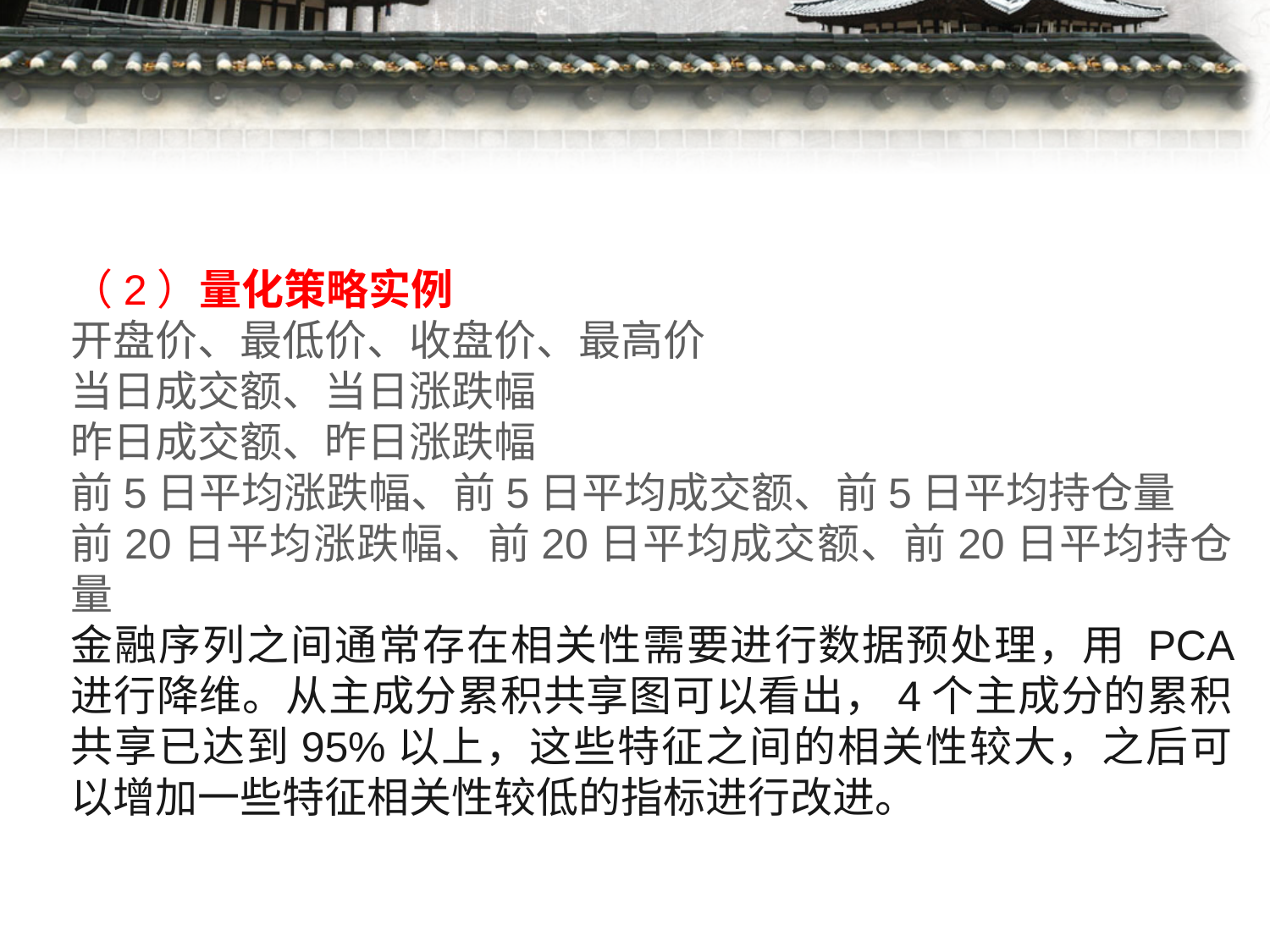

#
（2）量化策略实例
开盘价、最低价、收盘价、最高价
当日成交额、当日涨跌幅
昨日成交额、昨日涨跌幅
前5日平均涨跌幅、前5日平均成交额、前5日平均持仓量
前20日平均涨跌幅、前20日平均成交额、前20日平均持仓量
金融序列之间通常存在相关性需要进行数据预处理，用 PCA 进行降维。从主成分累积共享图可以看出，4个主成分的累积共享已达到95%以上，这些特征之间的相关性较大，之后可以增加一些特征相关性较低的指标进行改进。